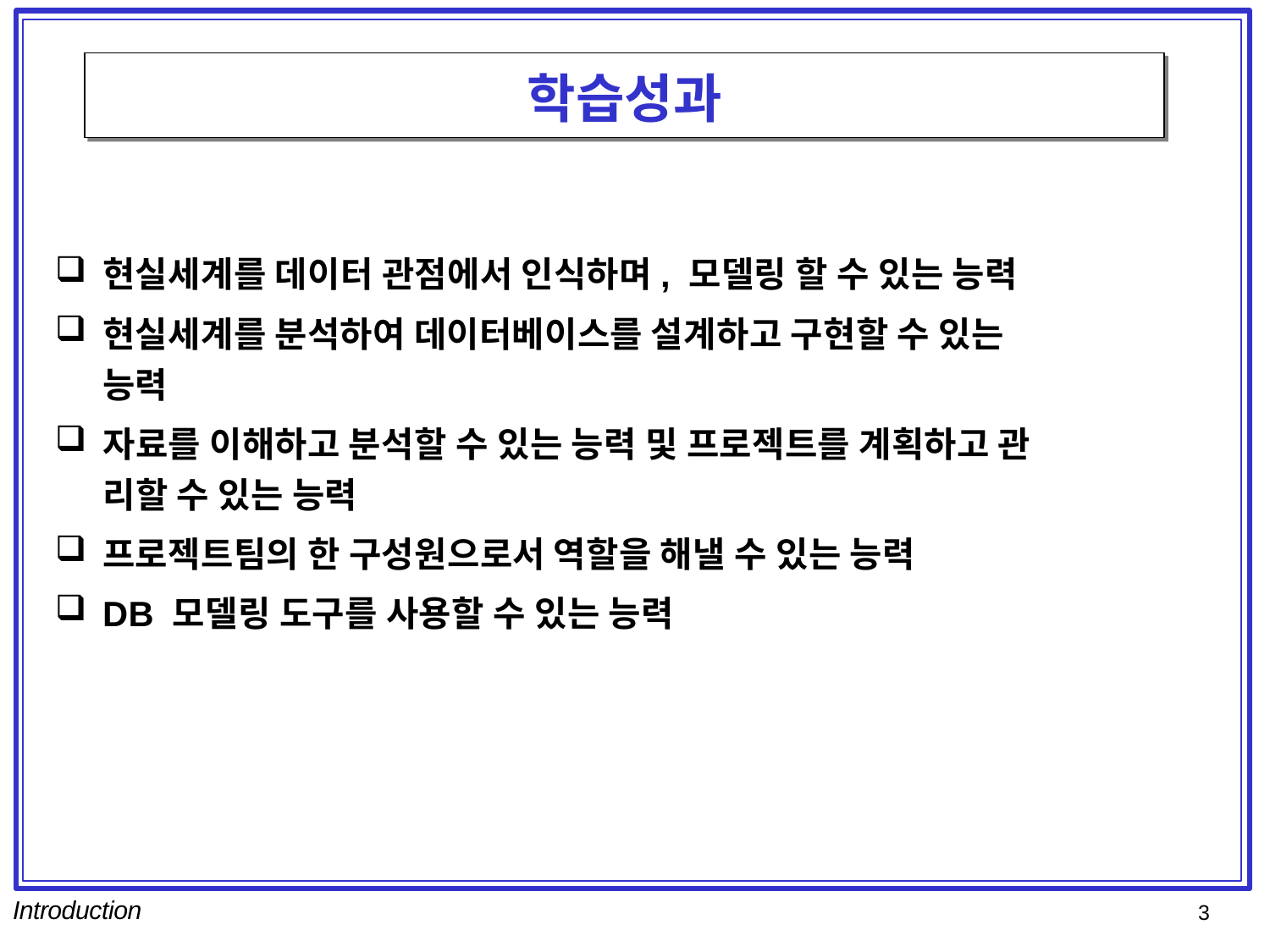

# 학습성과
현실세계를 데이터 관점에서 인식하며, 모델링 할 수 있는 능력
현실세계를 분석하여 데이터베이스를 설계하고 구현할 수 있는  능력
자료를 이해하고 분석할 수 있는 능력 및 프로젝트를 계획하고 관
리할 수 있는 능력
프로젝트팀의 한 구성원으로서 역할을 해낼 수 있는 능력
DB 모델링 도구를 사용할 수 있는 능력
Introduction
3